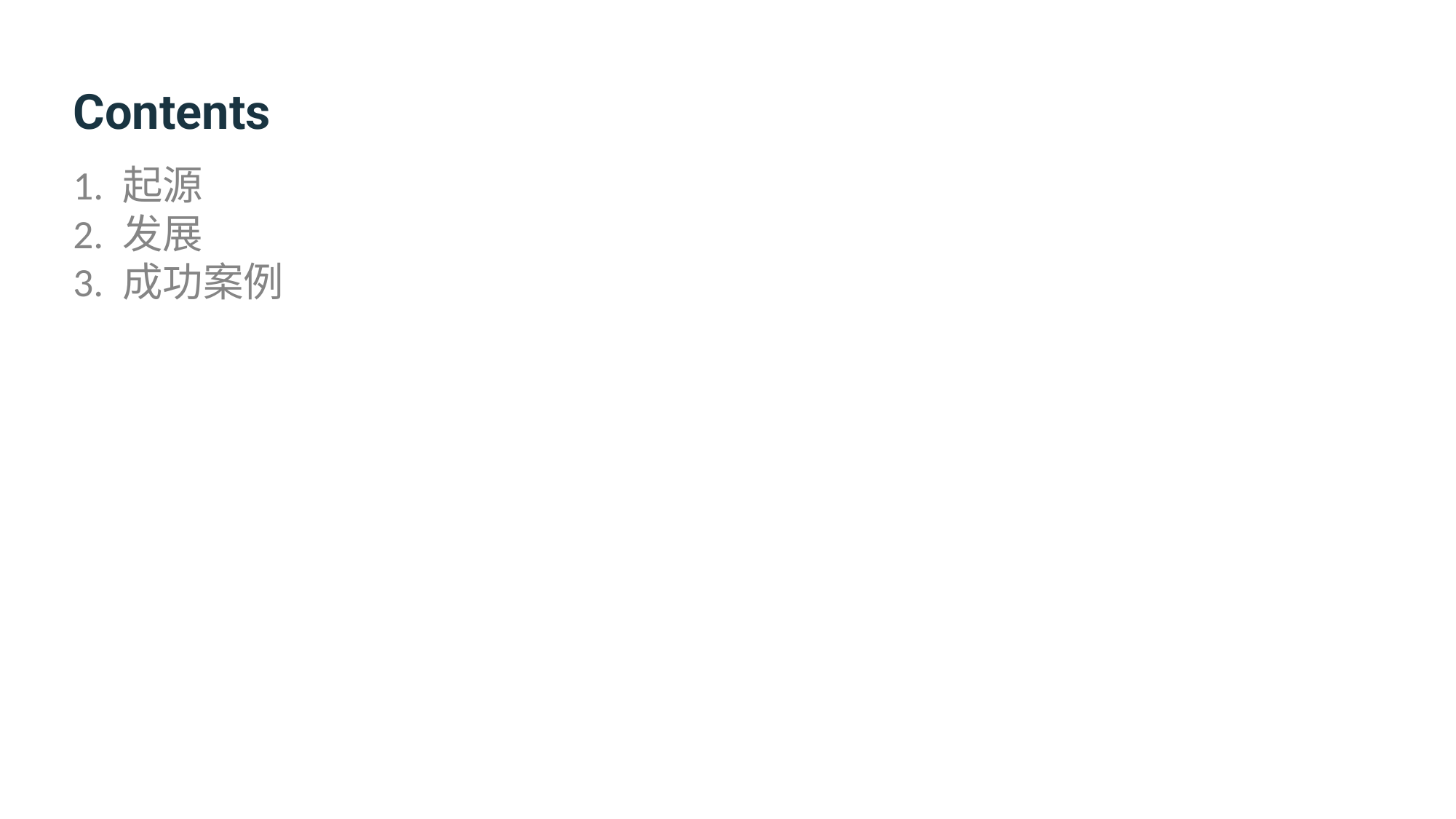

# Contents

1. 起源
2. 发展
3. 成功案例